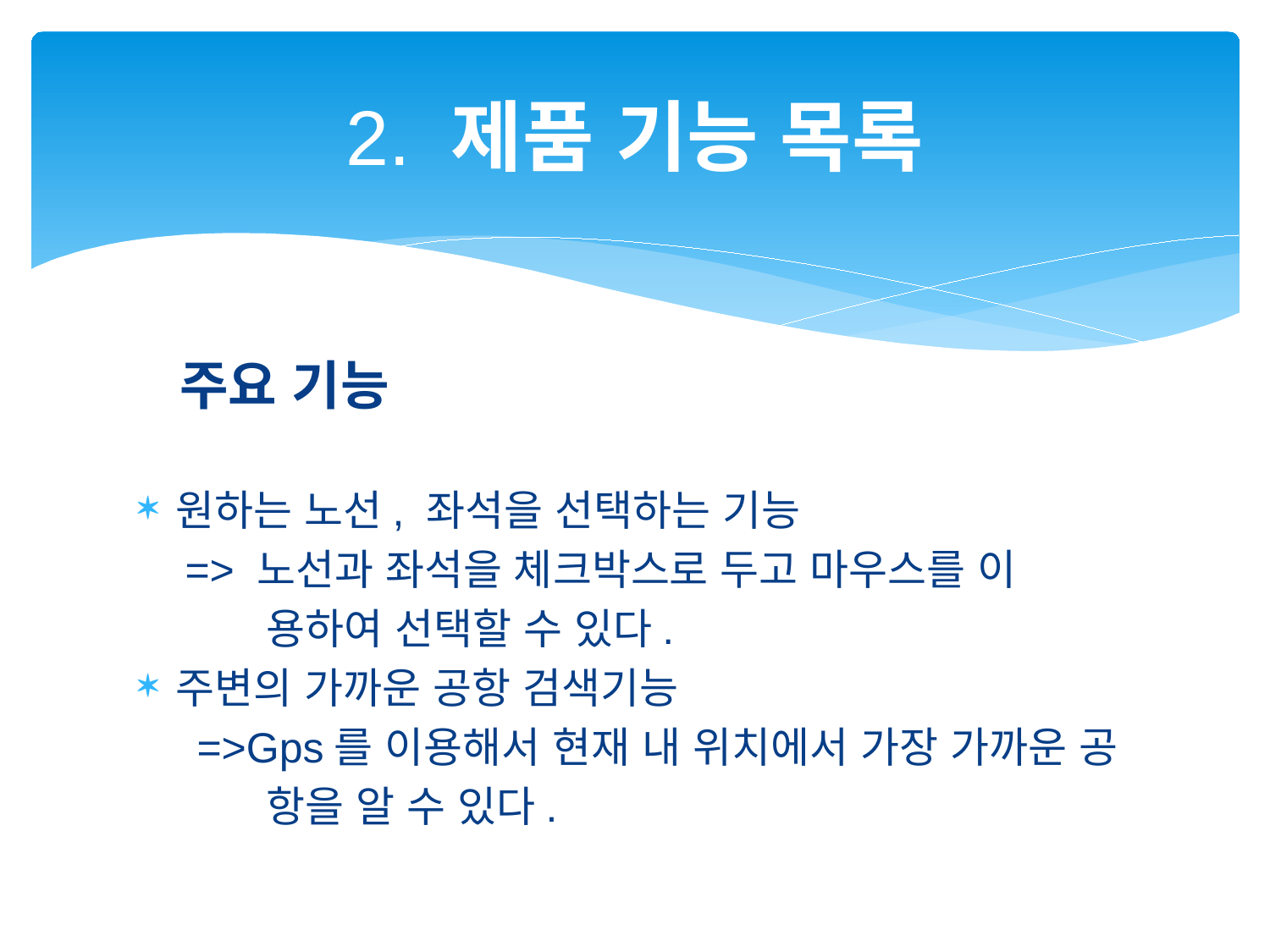

# 2. 제품 기능 목록
주요 기능

원하는 노선, 좌석을 선택하는 기능
    => 노선과 좌석을 체크박스로 두고 마우스를 이
          용하여 선택할 수 있다.
주변의 가까운 공항 검색기능
     =>Gps를 이용해서 현재 내 위치에서 가장 가까운 공
          항을 알 수 있다.